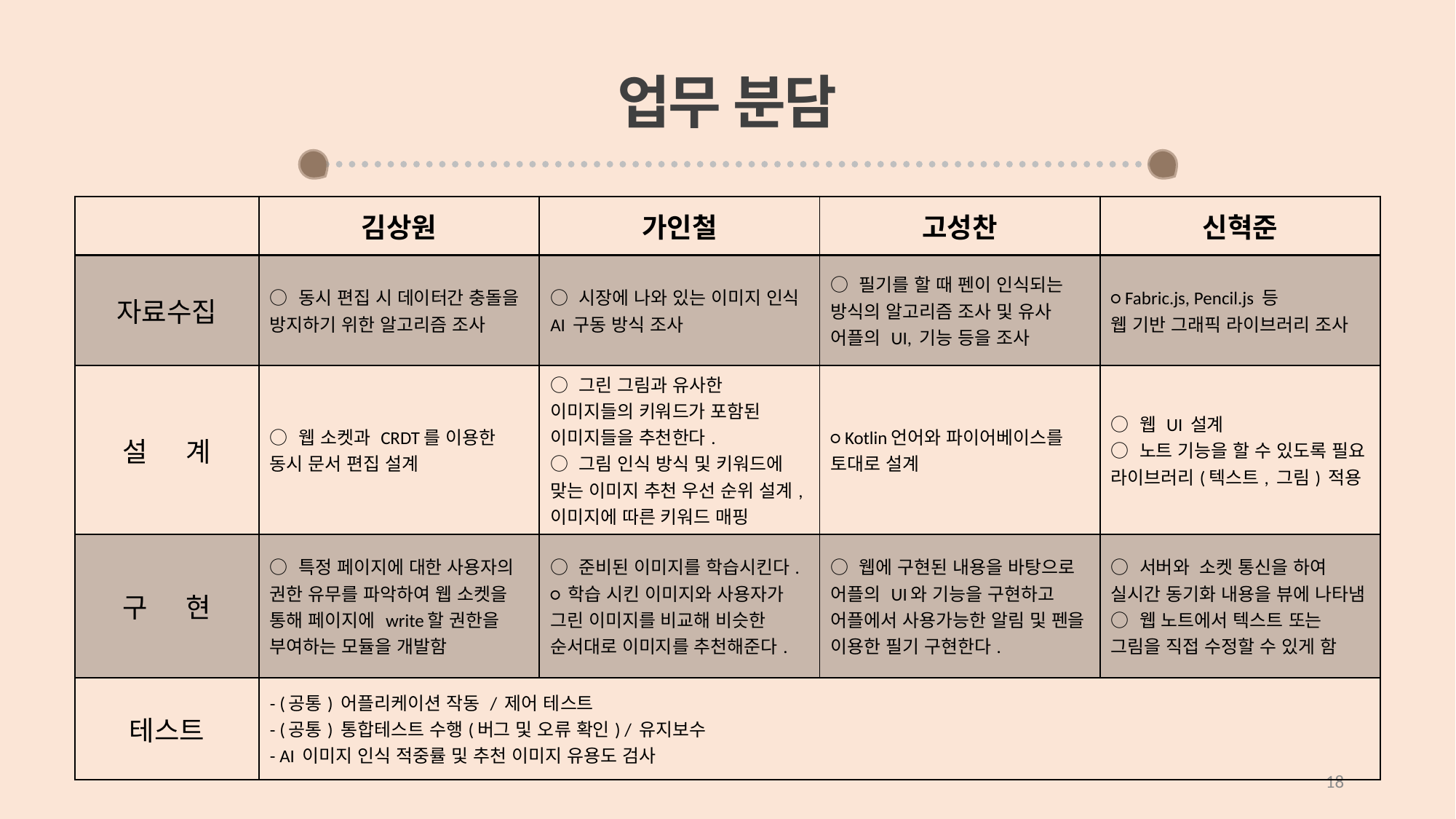

업무 분담

|  | 김상원 | 가인철 | 고성찬 | 신혁준 |
| --- | --- | --- | --- | --- |
| 자료수집 | ○ 동시 편집 시 데이터간 충돌을 방지하기 위한 알고리즘 조사 | ○ 시장에 나와 있는 이미지 인식 AI 구동 방식 조사 | ○ 필기를 할 때 펜이 인식되는 방식의 알고리즘 조사 및 유사 어플의 UI, 기능 등을 조사 | ○ Fabric.js, Pencil.js 등 웹 기반 그래픽 라이브러리 조사 |
| 설 계 | ○ 웹 소켓과 CRDT를 이용한 동시 문서 편집 설계 | ○ 그린 그림과 유사한 이미지들의 키워드가 포함된 이미지들을 추천한다. ○ 그림 인식 방식 및 키워드에 맞는 이미지 추천 우선 순위 설계, 이미지에 따른 키워드 매핑 | ○ Kotlin언어와 파이어베이스를 토대로 설계 | ○ 웹 UI 설계 ○ 노트 기능을 할 수 있도록 필요 라이브러리(텍스트, 그림) 적용 |
| 구 현 | ○ 특정 페이지에 대한 사용자의 권한 유무를 파악하여 웹 소켓을 통해 페이지에 write할 권한을 부여하는 모듈을 개발함 | ○ 준비된 이미지를 학습시킨다. ○ 학습 시킨 이미지와 사용자가 그린 이미지를 비교해 비슷한 순서대로 이미지를 추천해준다. | ○ 웹에 구현된 내용을 바탕으로 어플의 UI와 기능을 구현하고 어플에서 사용가능한 알림 및 펜을 이용한 필기 구현한다. | ○ 서버와 소켓 통신을 하여 실시간 동기화 내용을 뷰에 나타냄 ○ 웹 노트에서 텍스트 또는 그림을 직접 수정할 수 있게 함 |
| 테스트 | - (공통) 어플리케이션 작동 / 제어 테스트 - (공통) 통합테스트 수행(버그 및 오류 확인) / 유지보수 - AI 이미지 인식 적중률 및 추천 이미지 유용도 검사 |  |  |  |
18